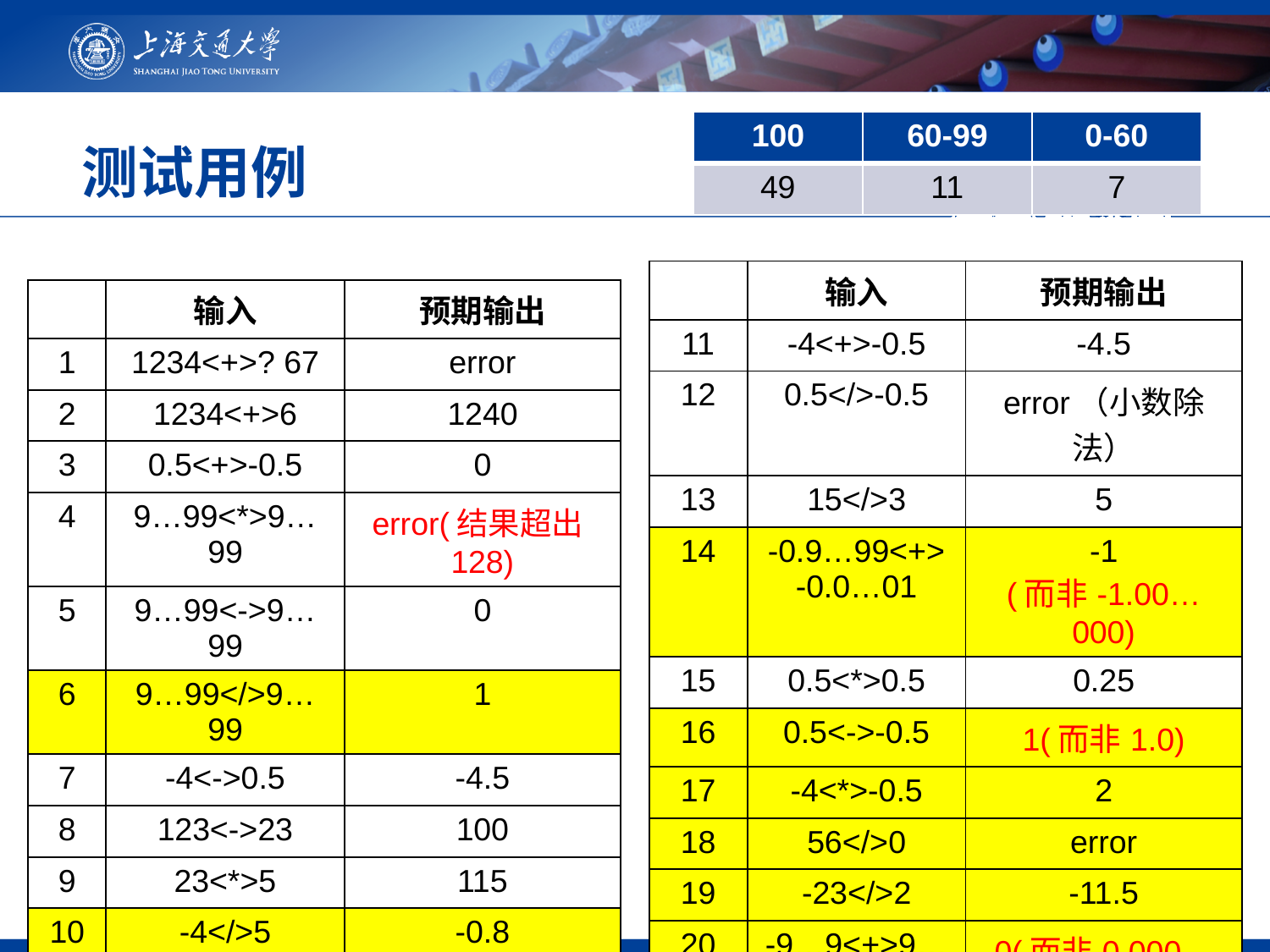

| 100 | 60-99 | 0-60 |
| --- | --- | --- |
| 49 | 11 | 7 |
# 测试用例
|  | 输入 | 预期输出 |
| --- | --- | --- |
| 11 | -4<+>-0.5 | -4.5 |
| 12 | 0.5</>-0.5 | error（小数除法） |
| 13 | 15</>3 | 5 |
| 14 | -0.9…99<+> -0.0…01 | -1 (而非-1.00…000) |
| 15 | 0.5<\*>0.5 | 0.25 |
| 16 | 0.5<->-0.5 | 1(而非1.0) |
| 17 | -4<\*>-0.5 | 2 |
| 18 | 56</>0 | error |
| 19 | -23</>2 | -11.5 |
| 20 | -9…9<+>9…9 | 0(而非0.000…00) |
|  | 输入 | 预期输出 |
| --- | --- | --- |
| 1 | 1234<+>? 67 | error |
| 2 | 1234<+>6 | 1240 |
| 3 | 0.5<+>-0.5 | 0 |
| 4 | 9…99<\*>9…99 | error(结果超出128) |
| 5 | 9…99<->9…99 | 0 |
| 6 | 9…99</>9…99 | 1 |
| 7 | -4<->0.5 | -4.5 |
| 8 | 123<->23 | 100 |
| 9 | 23<\*>5 | 115 |
| 10 | -4</>5 | -0.8 |